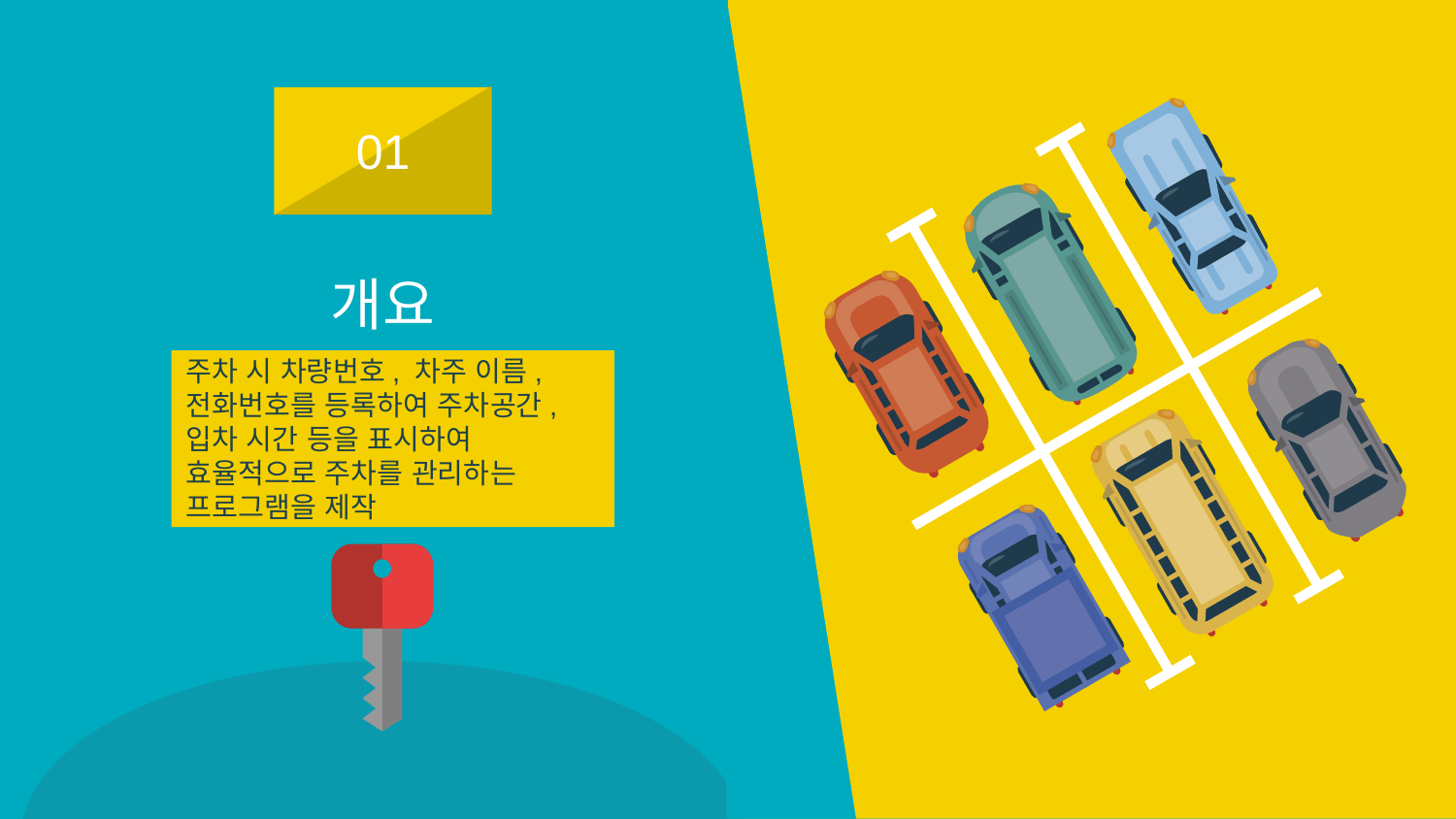

01
개요
주차 시 차량번호, 차주 이름, 전화번호를 등록하여 주차공간, 입차 시간 등을 표시하여 효율적으로 주차를 관리하는 프로그램을 제작